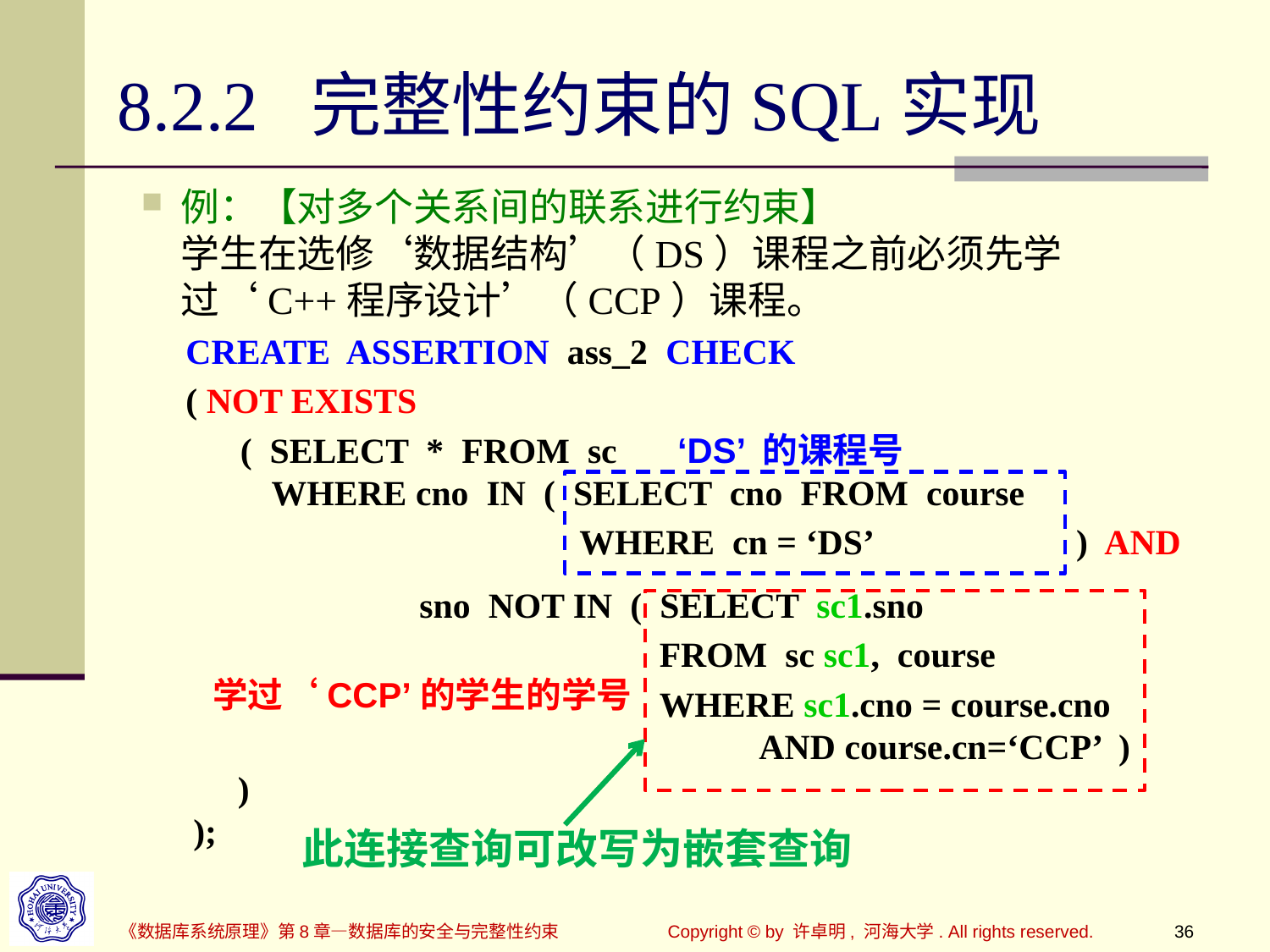

# 8.2.2  完整性约束的SQL实现
例：【对多个关系间的联系进行约束】
学生在选修‘数据结构’（DS）课程之前必须先学过‘C++程序设计’（CCP）课程。
     CREATE  ASSERTION  ass_2  CHECK
     ( NOT EXISTS
    (  SELECT  *  FROM  sc
    WHERE cno  IN  (  SELECT  cno  FROM  course
                                   WHERE  cn = ‘DS’                       )  AND
                 sno  NOT IN  (  SELECT  sc1.sno
                                            FROM  sc sc1,  course
                                            WHERE sc1.cno = course.cno 				         AND course.cn=‘CCP’  )
                  )
             );
‘DS’ 的课程号

学过‘CCP’的学生的学号
此连接查询可改写为嵌套查询
《数据库系统原理》第8章—数据库的安全与完整性约束
Copyright © by 许卓明, 河海大学. All rights reserved.
36